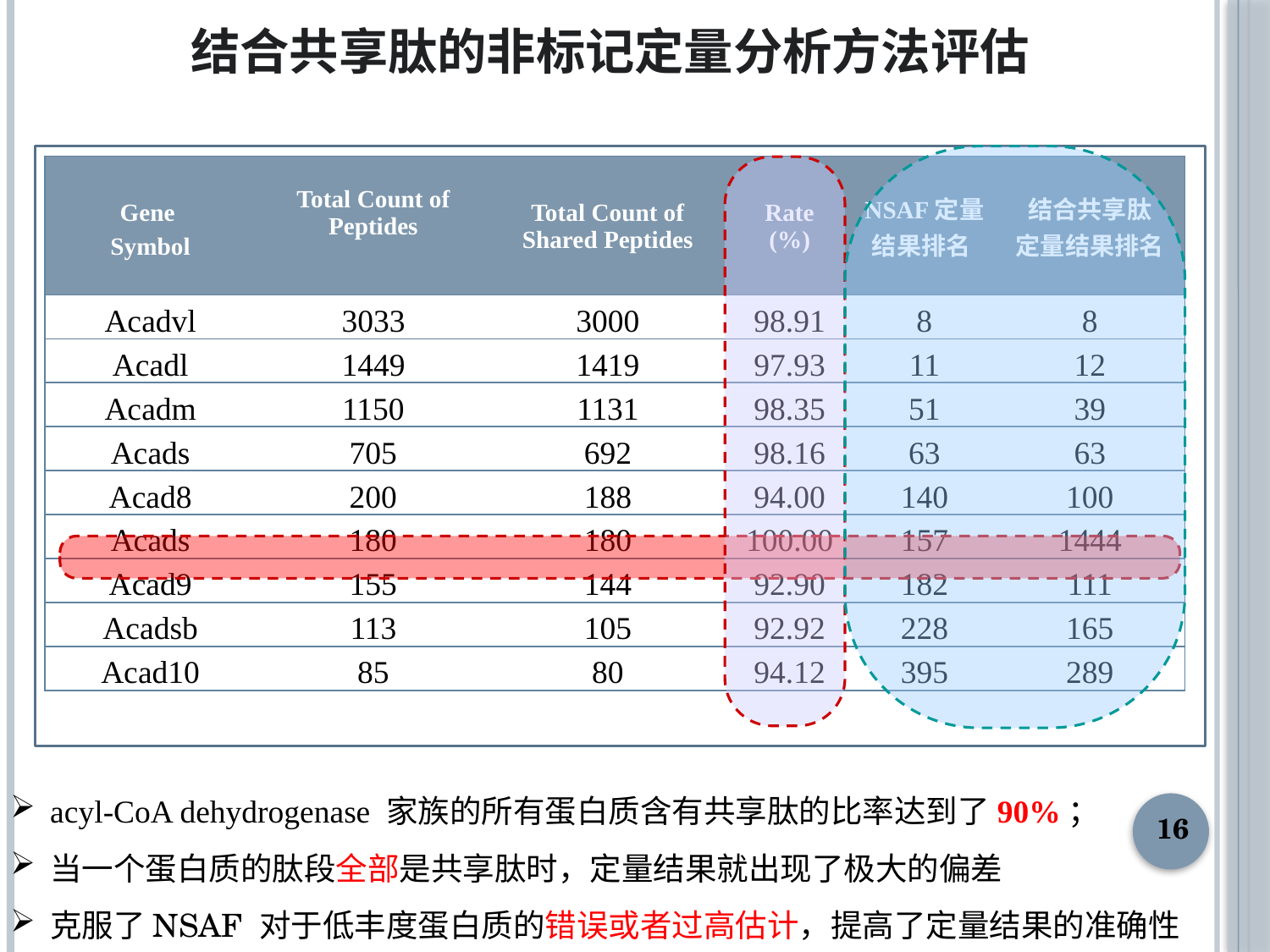

# 结合共享肽的非标记定量分析方法评估

| Gene Symbol | Total Count of Peptides | Total Count of Shared Peptides | Rate (%) | NSAF定量结果排名 | 结合共享肽 定量结果排名 |
| --- | --- | --- | --- | --- | --- |
| Acadvl | 3033 | 3000 | 98.91 | 8 | 8 |
| Acadl | 1449 | 1419 | 97.93 | 11 | 12 |
| Acadm | 1150 | 1131 | 98.35 | 51 | 39 |
| Acads | 705 | 692 | 98.16 | 63 | 63 |
| Acad8 | 200 | 188 | 94.00 | 140 | 100 |
| Acads | 180 | 180 | 100.00 | 157 | 1444 |
| Acad9 | 155 | 144 | 92.90 | 182 | 111 |
| Acadsb | 113 | 105 | 92.92 | 228 | 165 |
| Acad10 | 85 | 80 | 94.12 | 395 | 289 |

acyl-CoA dehydrogenase 家族的所有蛋白质含有共享肽的比率达到了90%；
当一个蛋白质的肽段全部是共享肽时，定量结果就出现了极大的偏差
克服了NSAF 对于低丰度蛋白质的错误或者过高估计，提高了定量结果的准确性

16